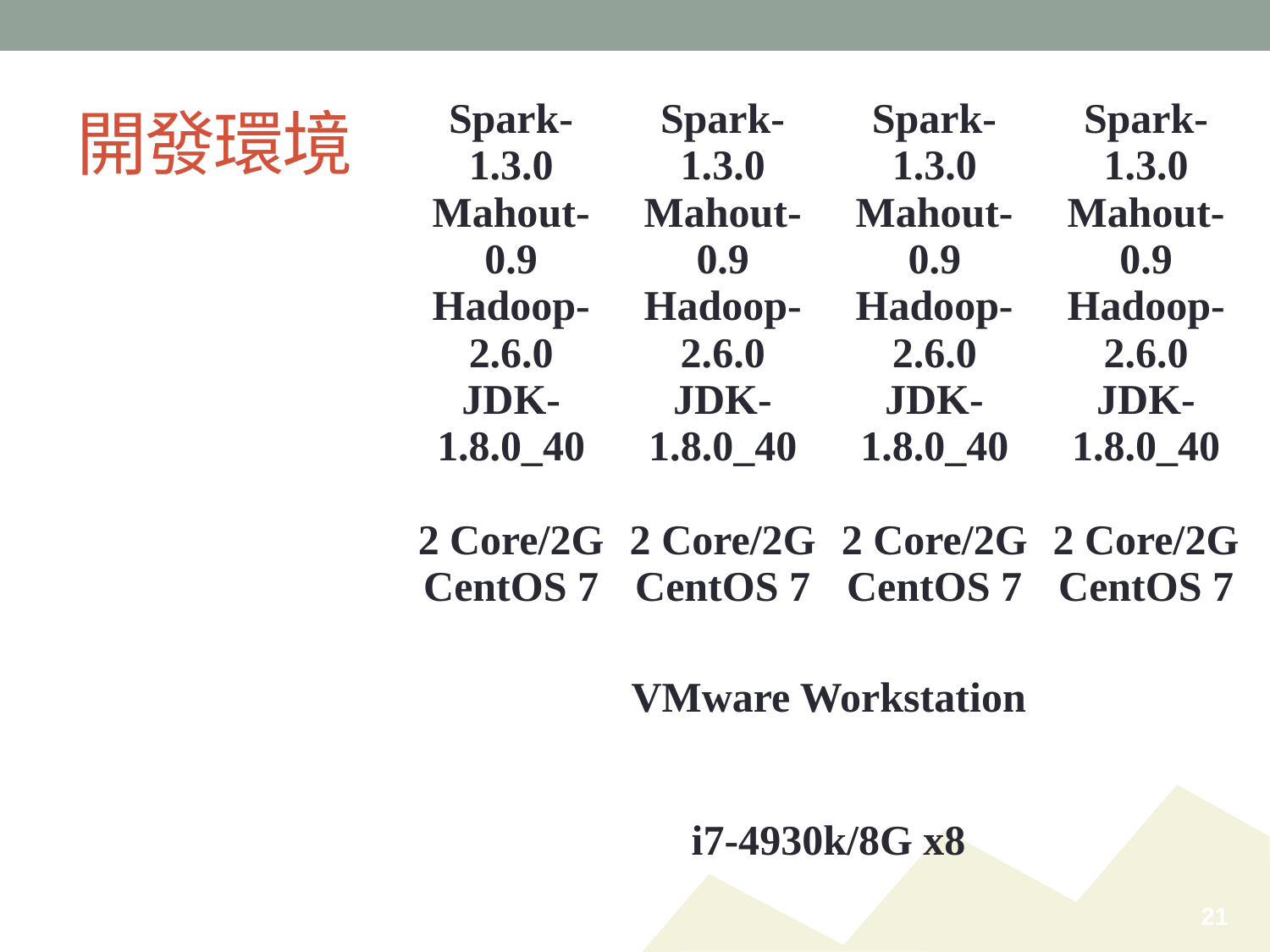

# 開發環境
| Spark-1.3.0 Mahout-0.9 Hadoop-2.6.0 JDK-1.8.0\_40 2 Core/2G CentOS 7 | Spark-1.3.0 Mahout-0.9 Hadoop-2.6.0 JDK-1.8.0\_40 2 Core/2G CentOS 7 | Spark-1.3.0 Mahout-0.9 Hadoop-2.6.0 JDK-1.8.0\_40 2 Core/2G CentOS 7 | Spark-1.3.0 Mahout-0.9 Hadoop-2.6.0 JDK-1.8.0\_40 2 Core/2G CentOS 7 |
| --- | --- | --- | --- |
| VMware Workstation |  |  |  |
| i7-4930k/8G x8 |  |  |  |
21